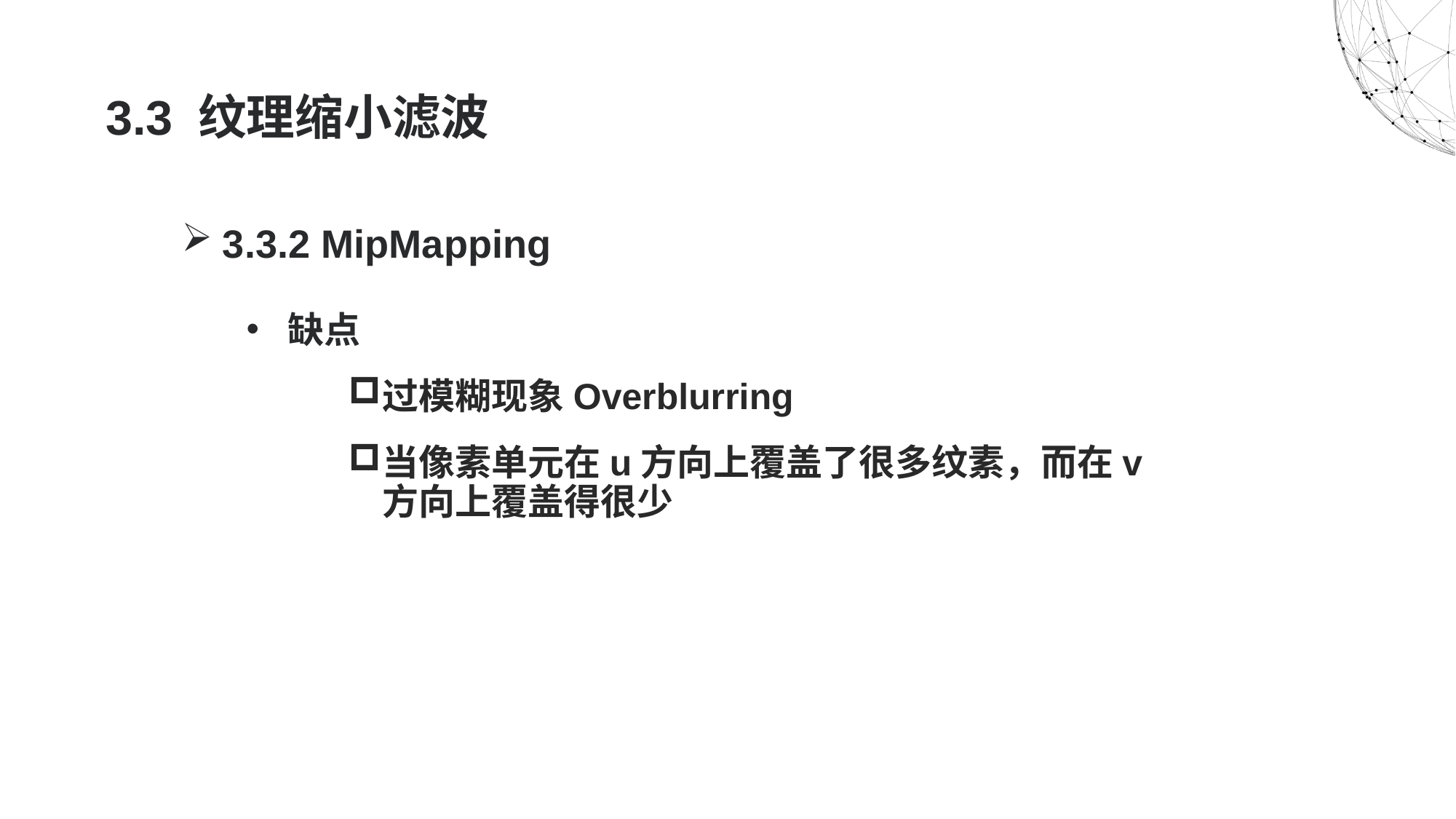

# 3.3 纹理缩小滤波
3.3.2 MipMapping
缺点
过模糊现象Overblurring
当像素单元在u方向上覆盖了很多纹素，而在v方向上覆盖得很少